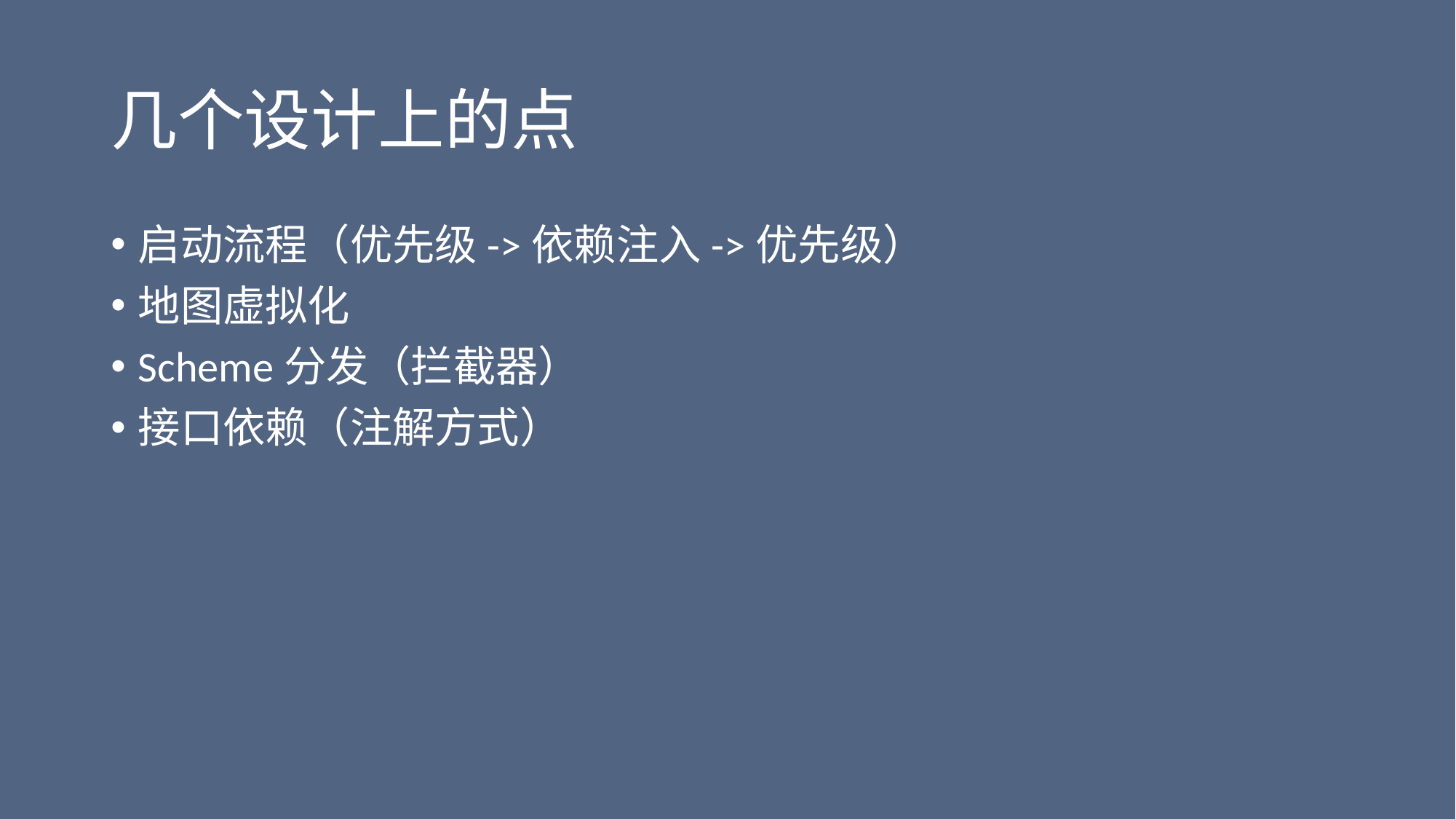

# 几个设计上的点
启动流程（优先级->依赖注入->优先级）
地图虚拟化
Scheme分发（拦截器）
接口依赖（注解方式）